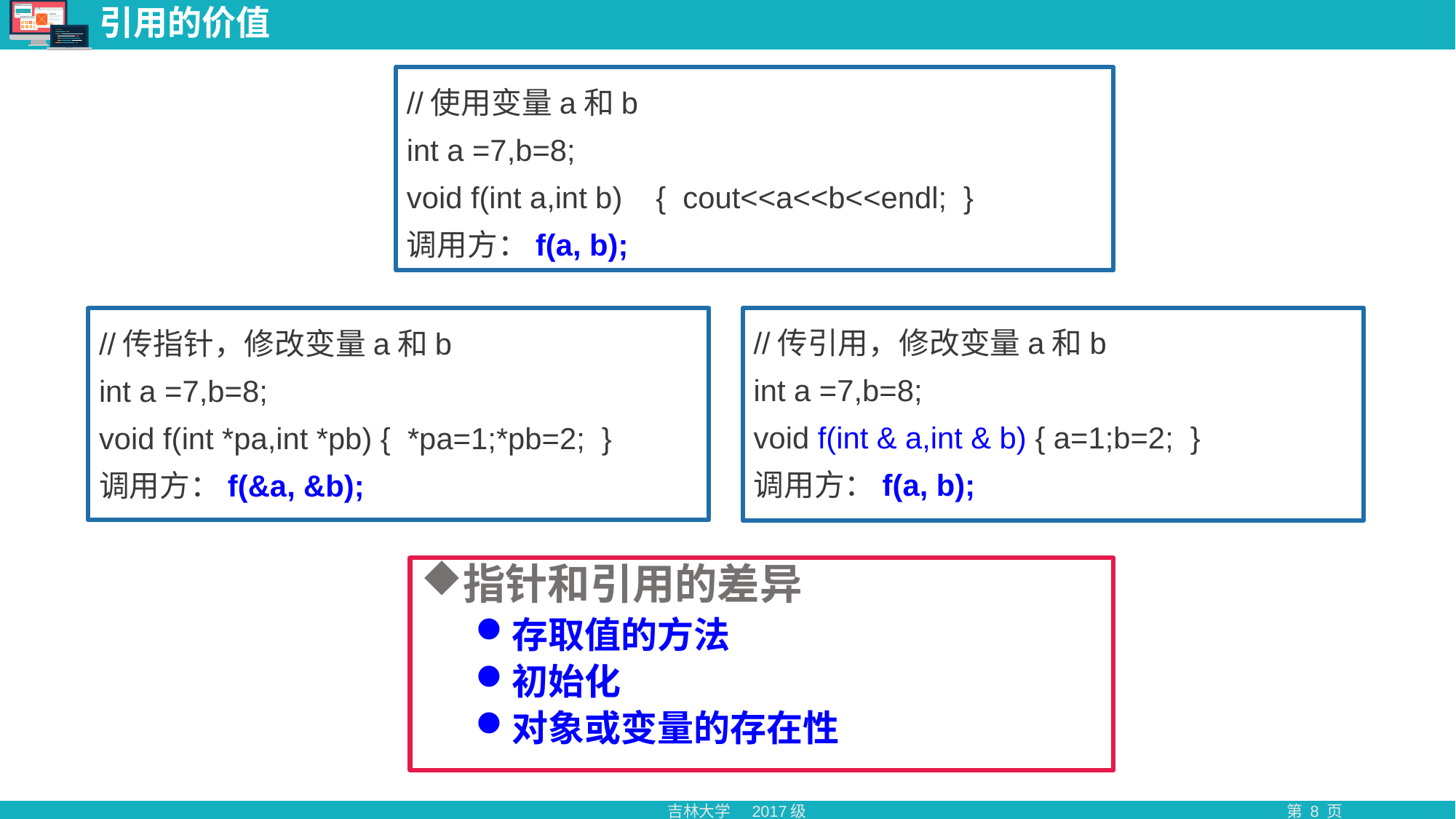

# 引用的价值
//使用变量a和b
int a =7,b=8;
void f(int a,int b)    {  cout<<a<<b<<endl;  }
调用方：f(a, b);
//传引用，修改变量a和b
int a =7,b=8;
void f(int & a,int & b) { a=1;b=2;  }
调用方：f(a, b);
//传指针，修改变量a和b
int a =7,b=8;
void f(int *pa,int *pb) {  *pa=1;*pb=2;  }
调用方：f(&a, &b);
指针和引用的差异
存取值的方法
初始化
对象或变量的存在性